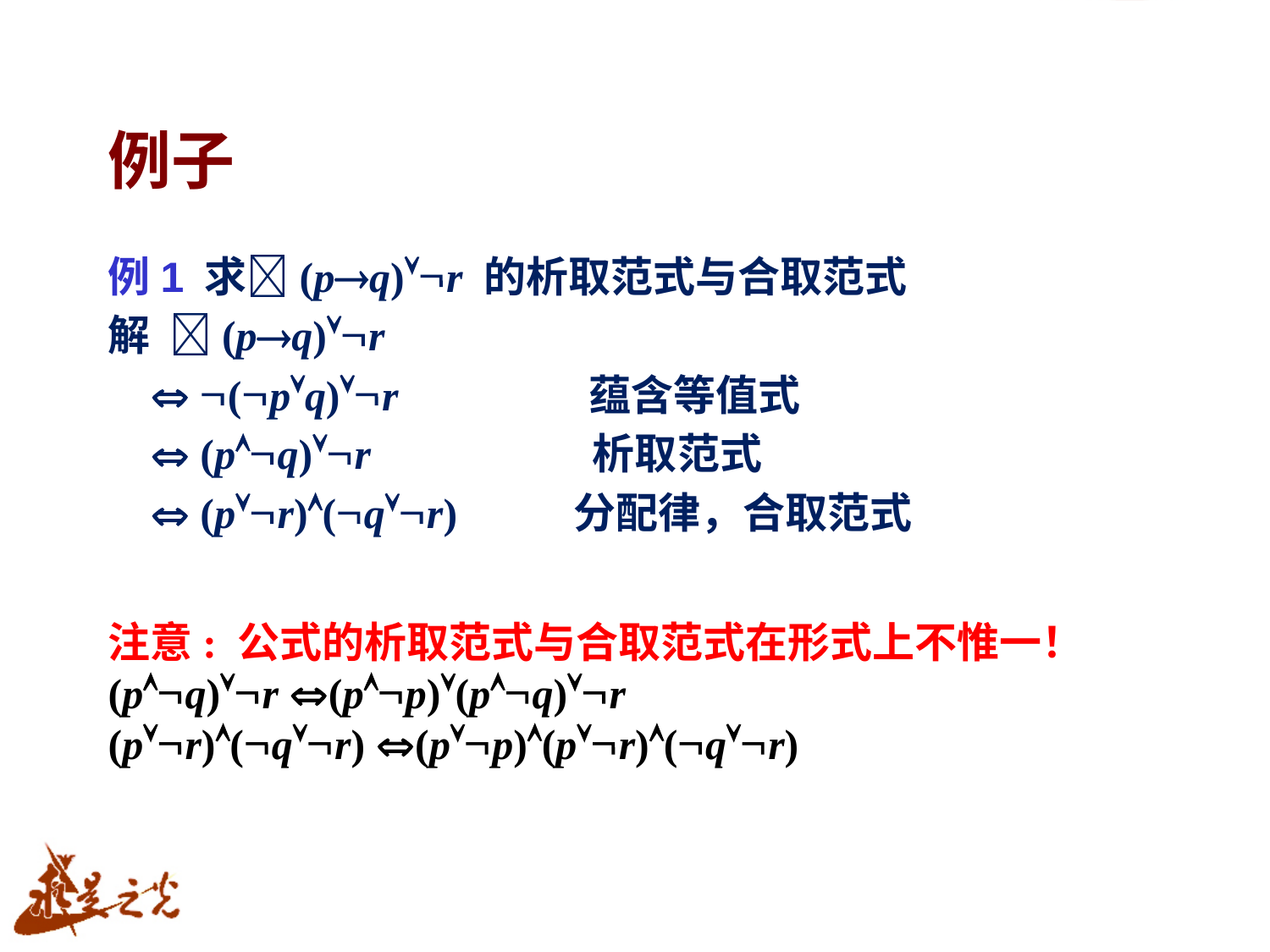

# 例子
例1 求¬(p→q)∨¬r 的析取范式与合取范式
解  ¬(p→q)∨¬r
    ⇔ ¬(¬p∨q)∨¬r                 蕴含等值式
    ⇔ (p∧¬q)∨¬r                    析取范式
    ⇔ (p∨¬r)∧(¬q∨¬r)          分配律，合取范式
注意: 公式的析取范式与合取范式在形式上不惟一！
(p∧¬q)∨¬r ⇔(p∧¬p)∨(p∧¬q)∨¬r
(p∨¬r)∧(¬q∨¬r) ⇔(p∨¬p)∧(p∨¬r)∧(¬q∨¬r)
5